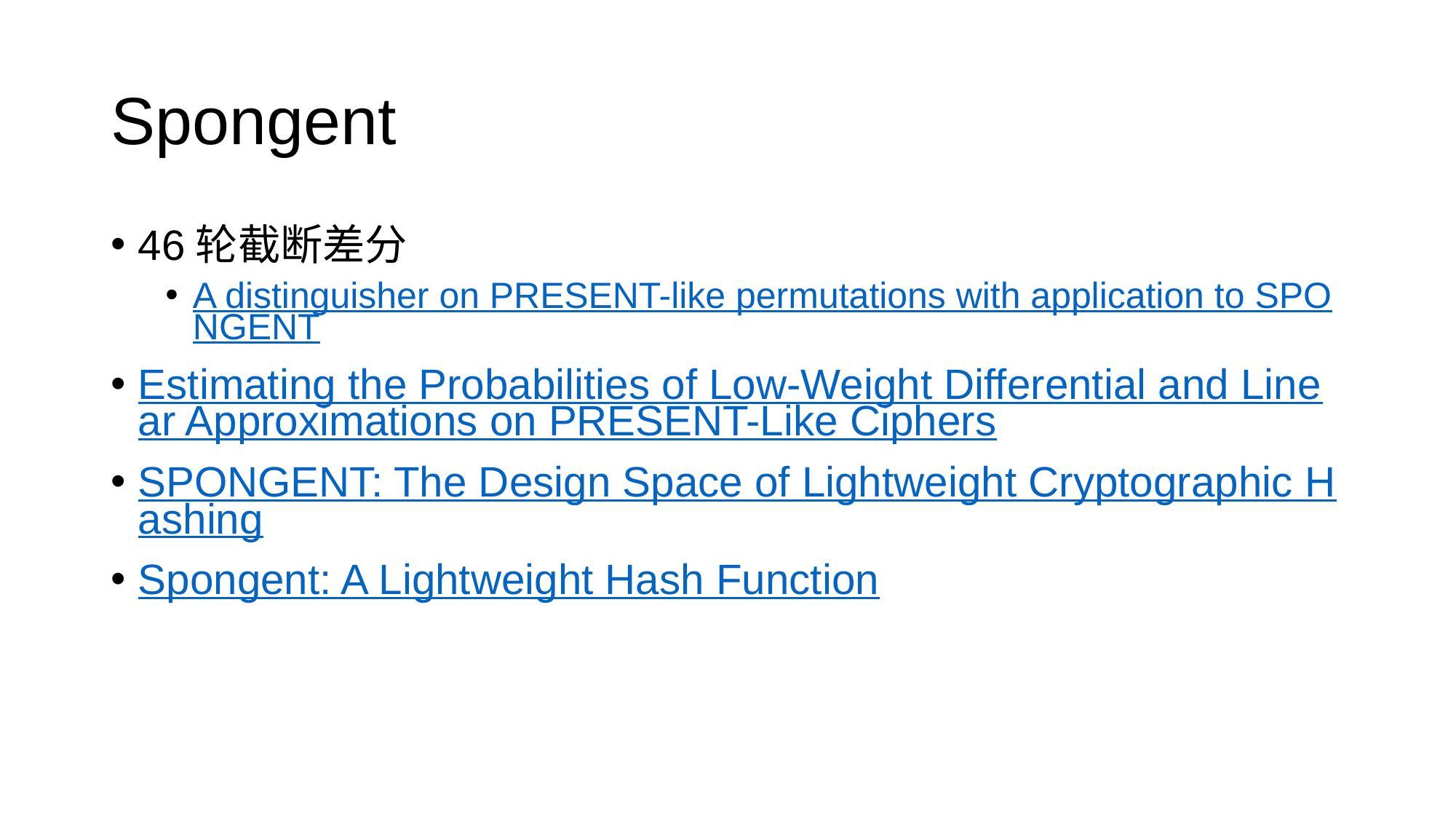

# Spongent
46轮截断差分
A distinguisher on PRESENT-like permutations with application to SPONGENT
Estimating the Probabilities of Low-Weight Differential and Linear Approximations on PRESENT-Like Ciphers
SPONGENT: The Design Space of Lightweight Cryptographic Hashing
Spongent: A Lightweight Hash Function